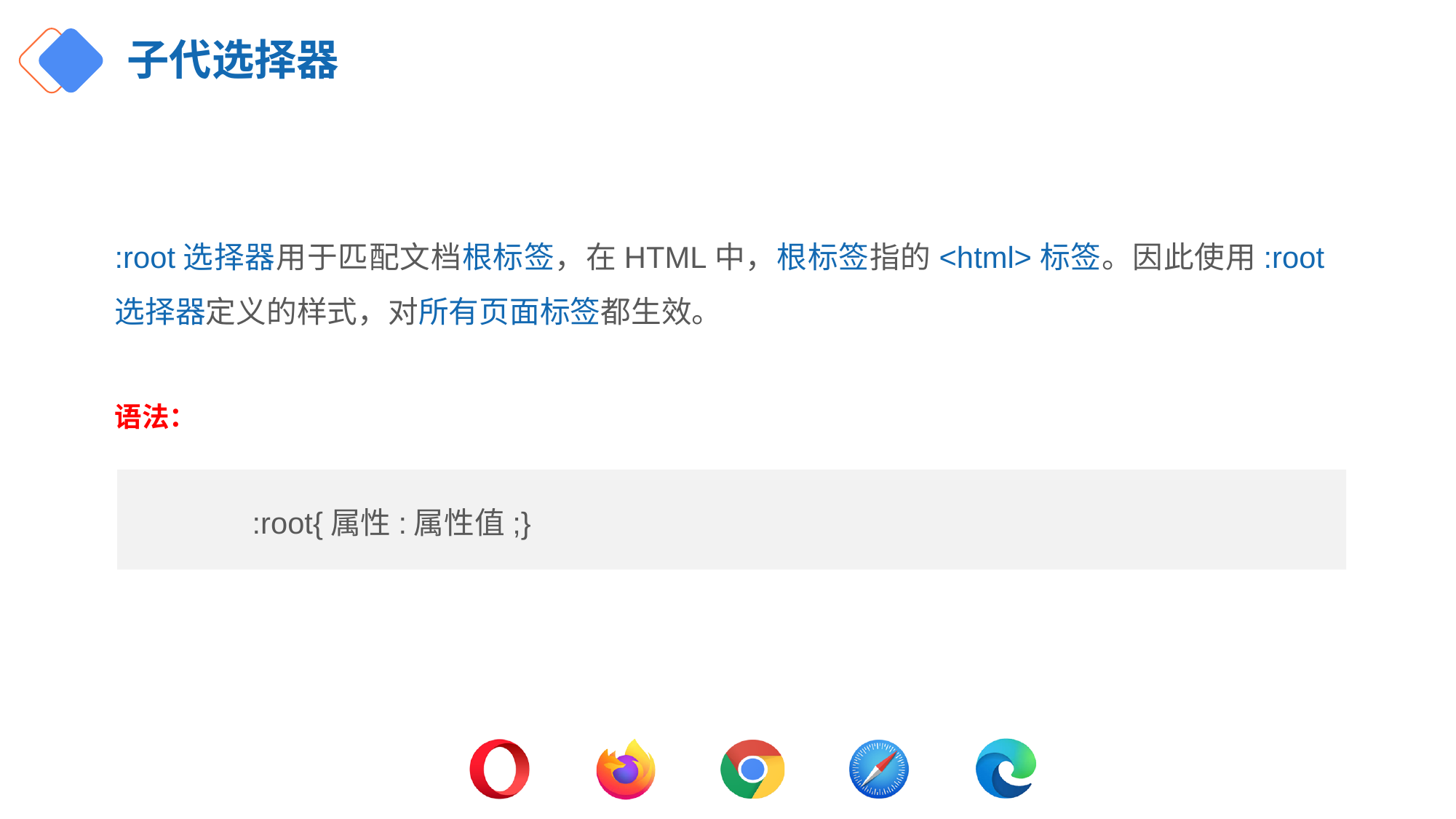

# 子代选择器
:root选择器用于匹配文档根标签，在HTML中，根标签指的<html>标签。因此使用:root选择器定义的样式，对所有页面标签都生效。

语法：

:root{属性:属性值;}